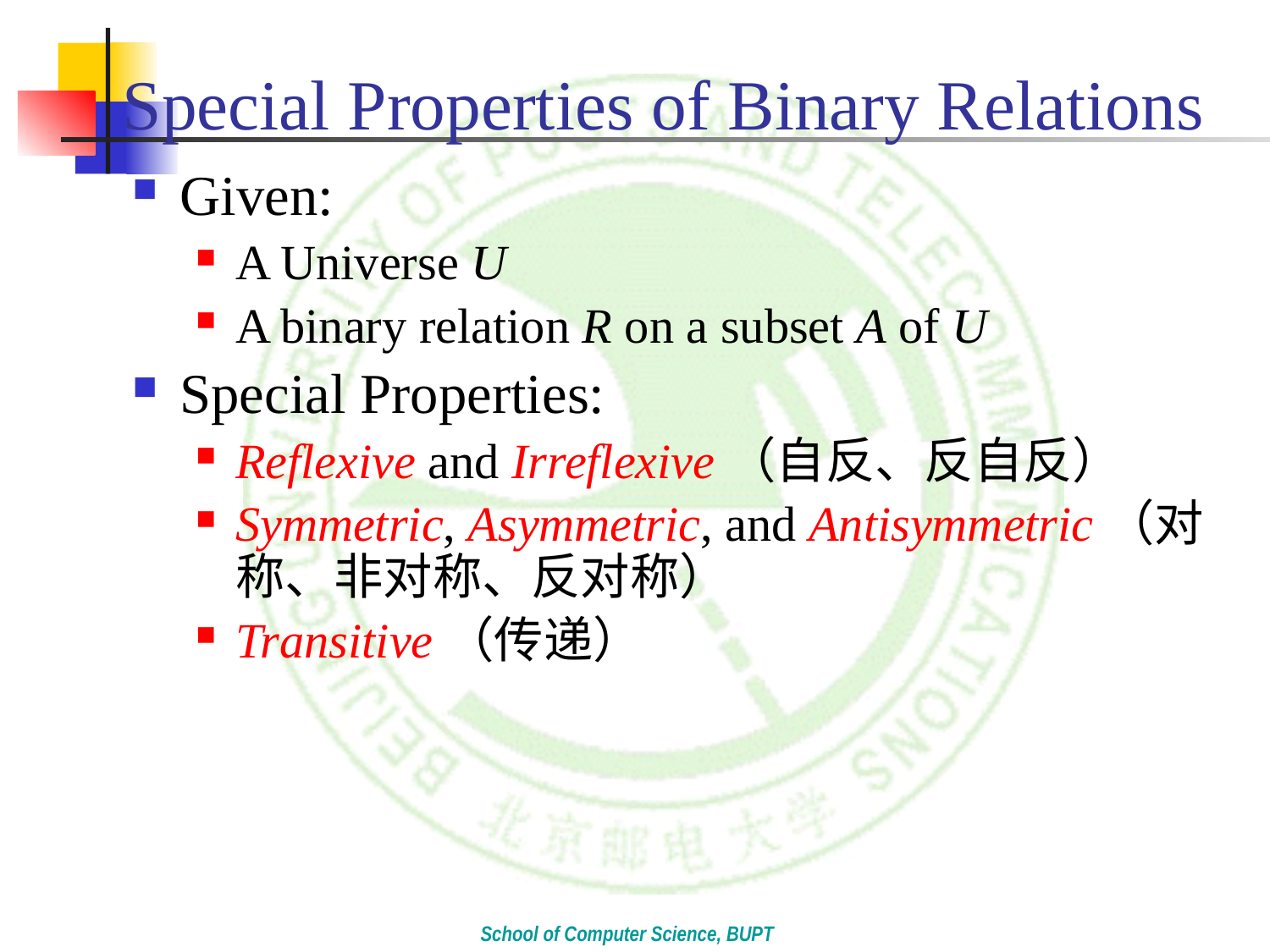

# Special Properties of Binary Relations
Given:
A Universe U
A binary relation R on a subset A of U
Special Properties:
Reflexive and Irreflexive（自反、反自反）
Symmetric, Asymmetric, and Antisymmetric（对称、非对称、反对称）
Transitive（传递）

School of Computer Science, BUPT
42